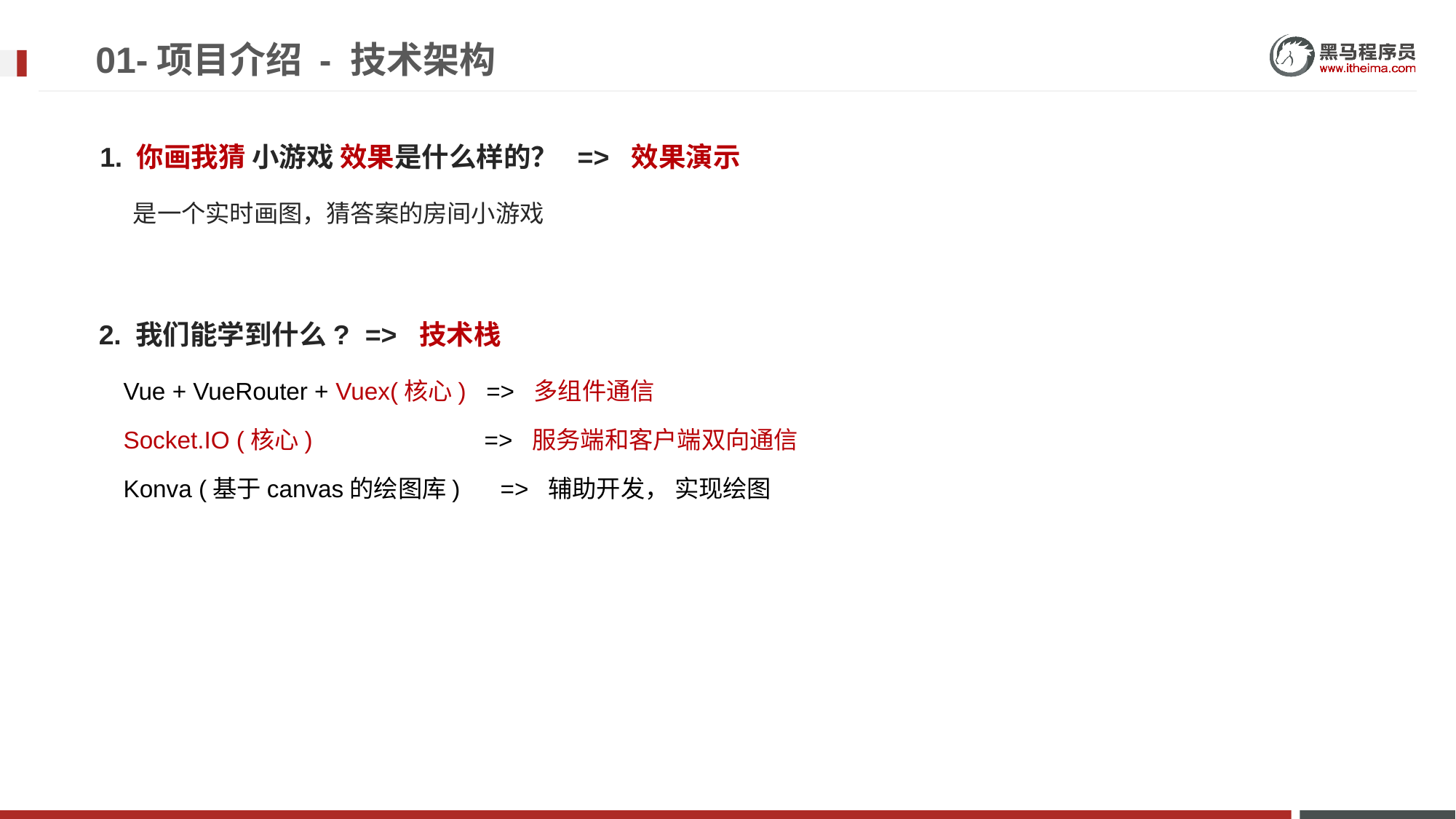

# 01-项目介绍 - 技术架构
1. 你画我猜 小游戏 效果是什么样的？  =>  效果演示
是一个实时画图，猜答案的房间小游戏
2. 我们能学到什么?  =>  技术栈
Vue + VueRouter + Vuex(核心)   =>  多组件通信
Socket.IO (核心) 		     =>  服务端和客户端双向通信
Konva (基于canvas的绘图库)      =>  辅助开发， 实现绘图